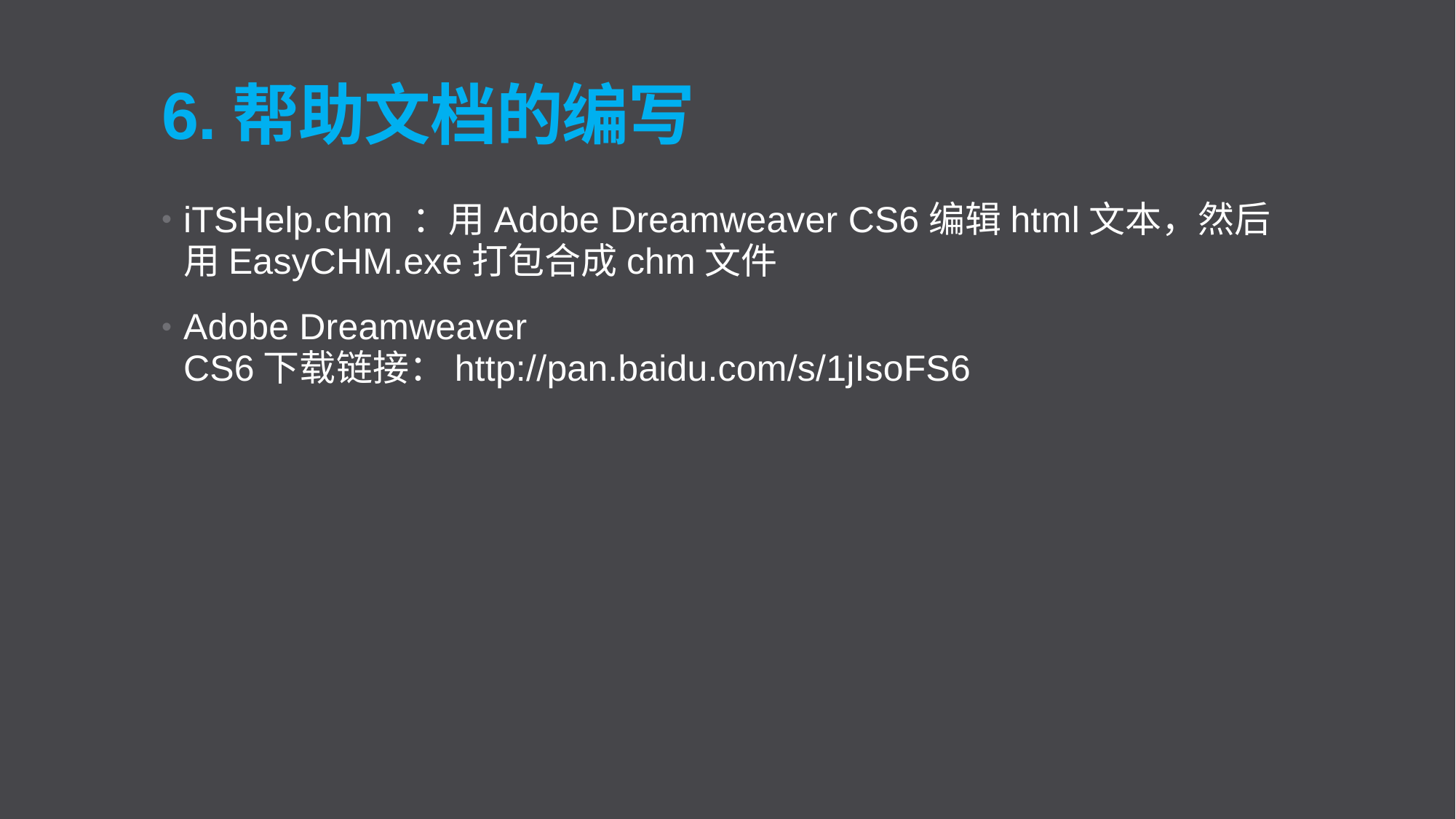

# 6.帮助文档的编写
iTSHelp.chm ：用Adobe Dreamweaver CS6编辑html文本，然后用EasyCHM.exe打包合成chm文件
Adobe Dreamweaver CS6下载链接：http://pan.baidu.com/s/1jIsoFS6